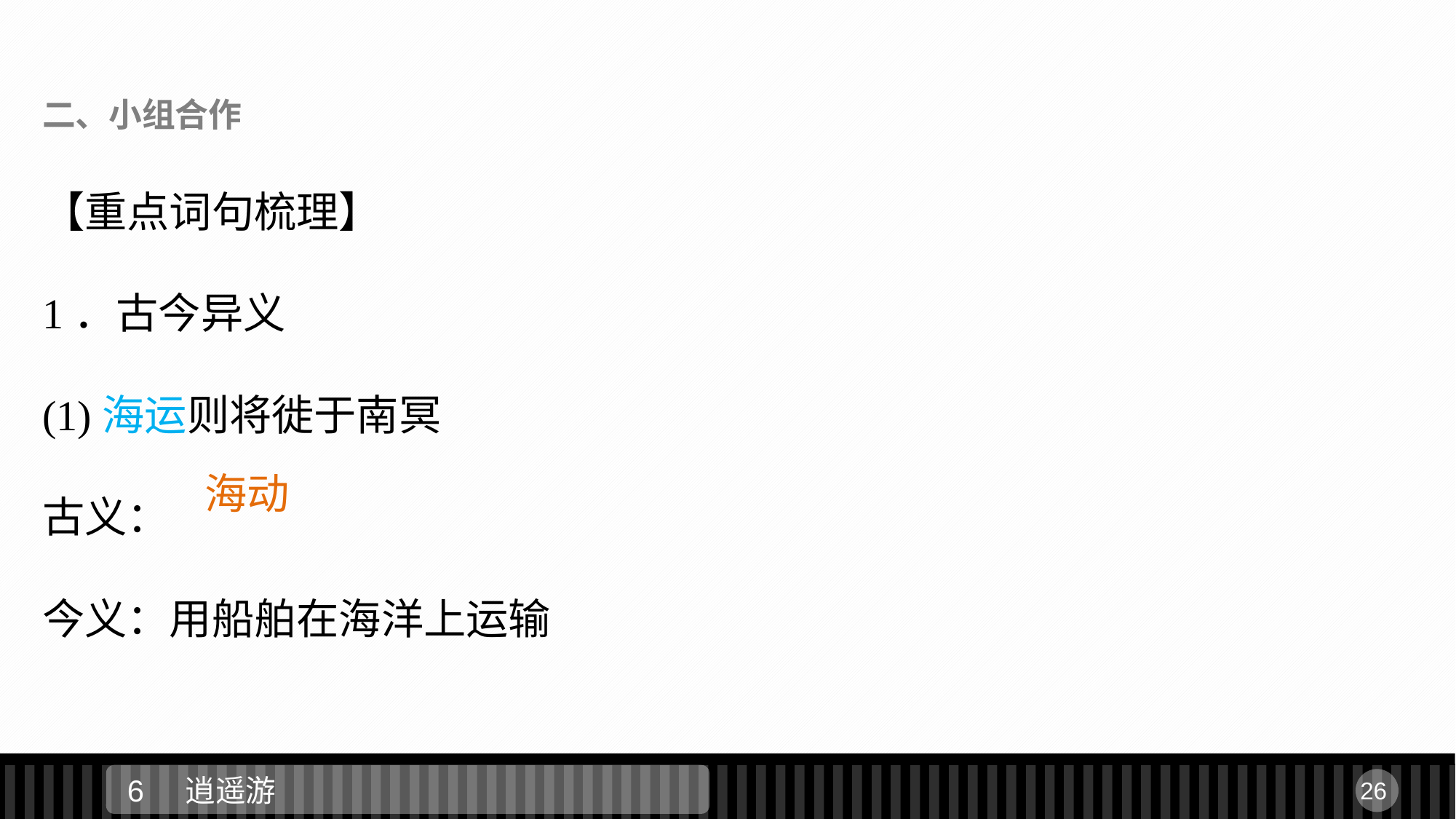

二、小组合作
【重点词句梳理】
1．古今异义
(1)海运则将徙于南冥
古义：
今义：用船舶在海洋上运输
海动